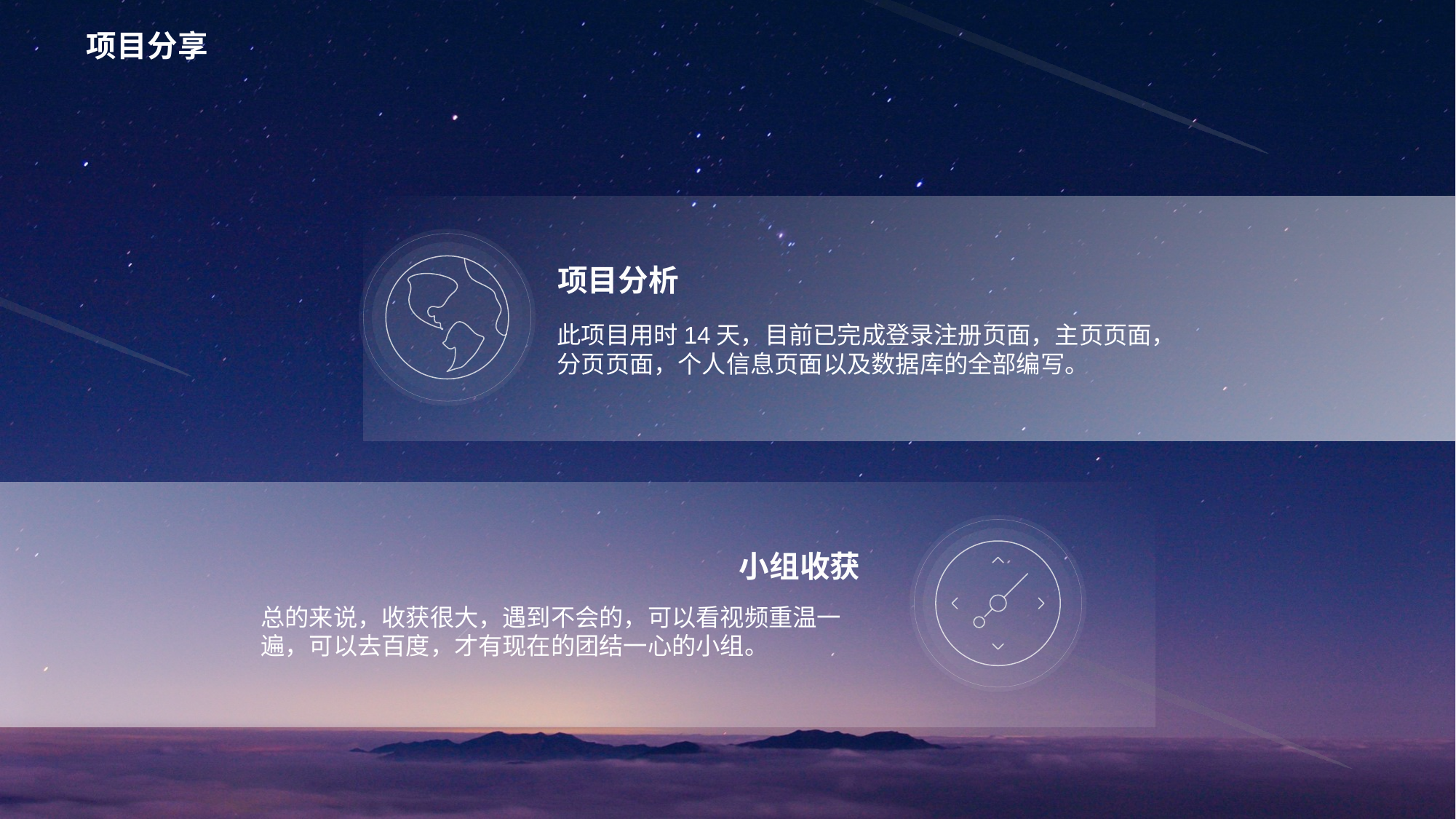

项目分享

项目分析
此项目用时14天，目前已完成登录注册页面，主页页面，分页页面，个人信息页面以及数据库的全部编写。

小组收获
总的来说，收获很大，遇到不会的，可以看视频重温一遍，可以去百度，才有现在的团结一心的小组。